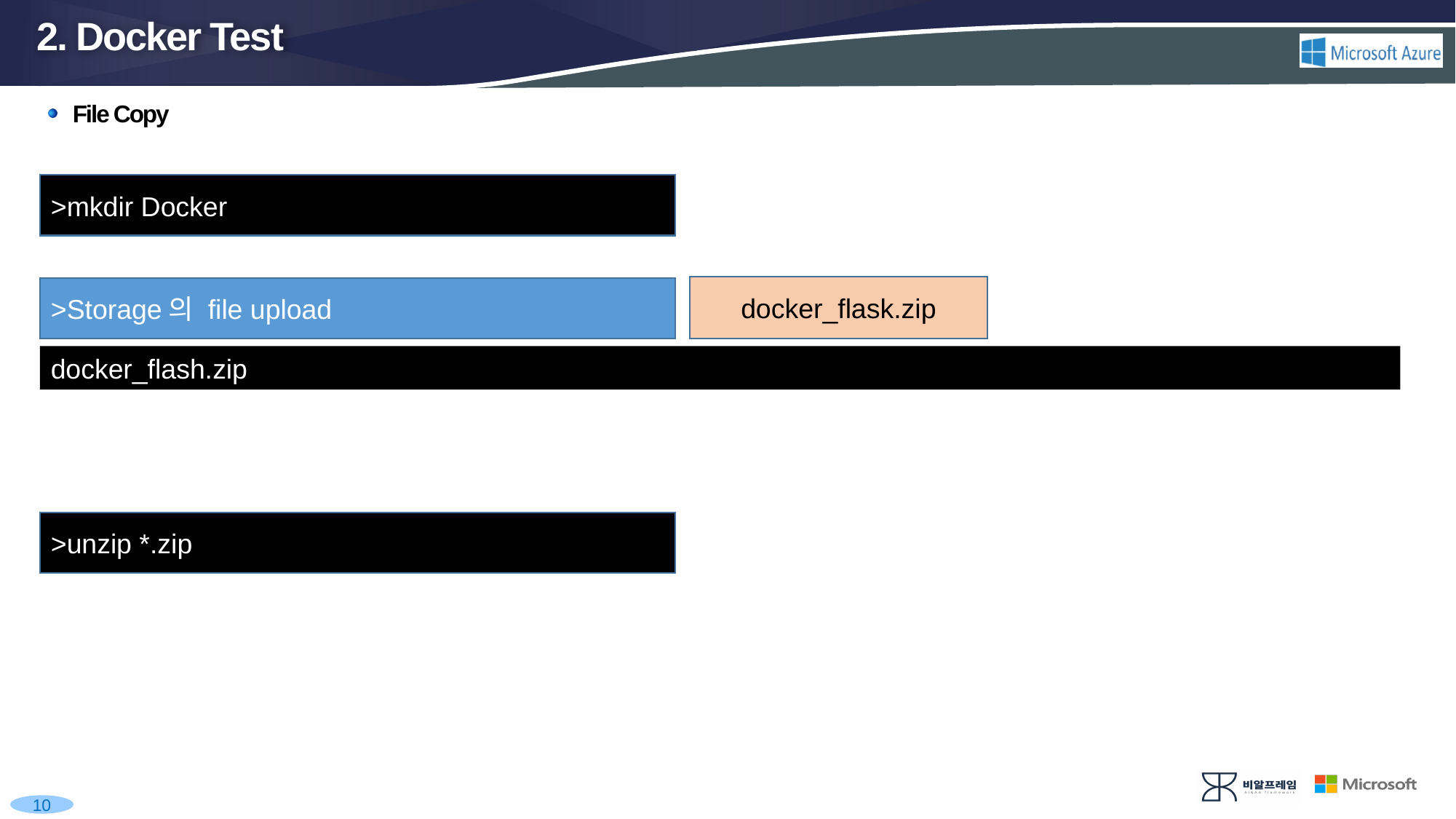

# 2. Docker Test
File Copy
>mkdir Docker
docker_flask.zip
>Storage의 file upload
docker_flash.zip
>unzip *.zip